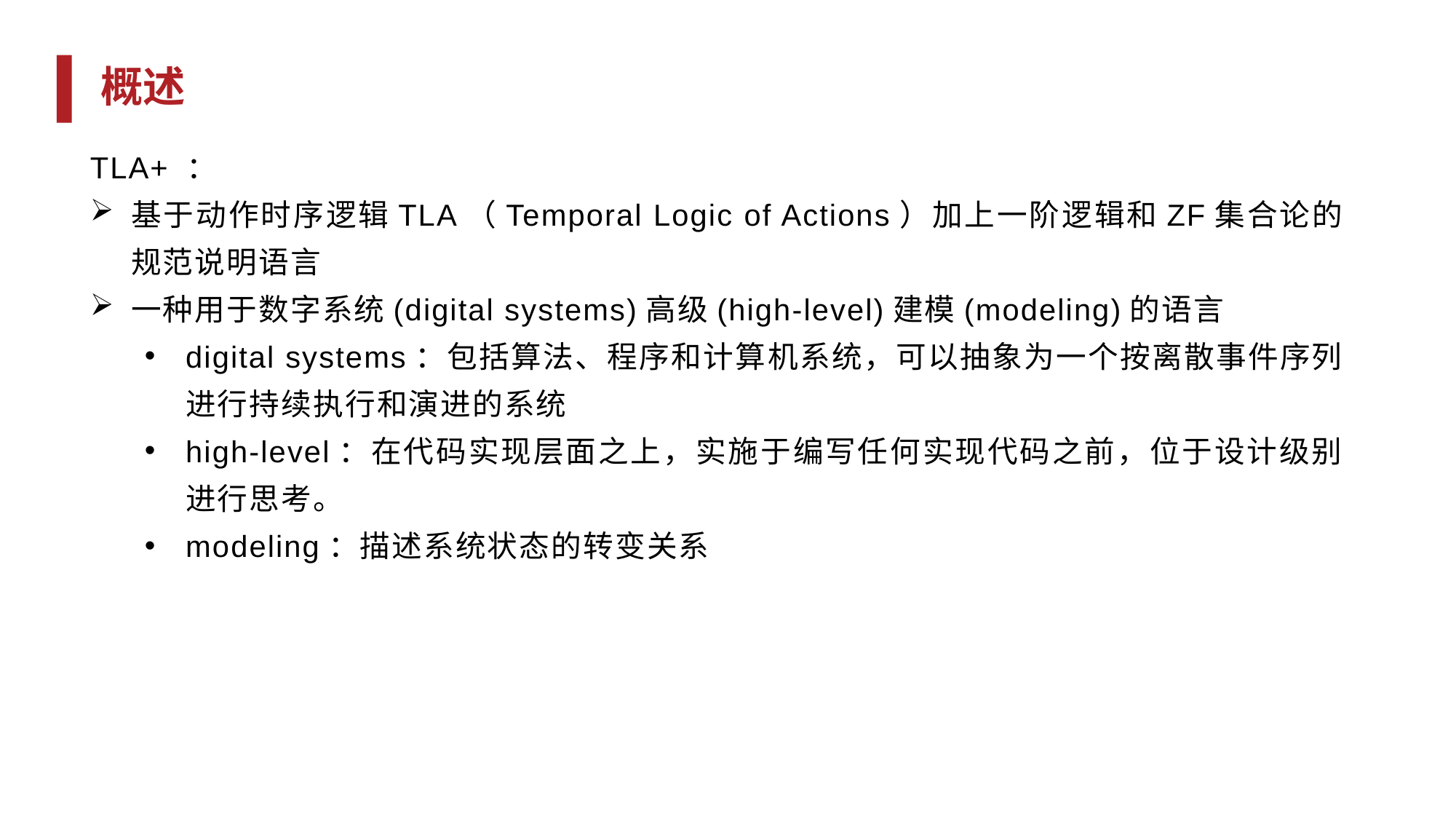

# 概述
TLA+ ：
基于动作时序逻辑TLA（Temporal Logic of Actions）加上一阶逻辑和ZF集合论的规范说明语言
一种用于数字系统(digital systems)高级(high-level)建模(modeling)的语言
digital systems：包括算法、程序和计算机系统，可以抽象为一个按离散事件序列进行持续执行和演进的系统
high-level：在代码实现层面之上，实施于编写任何实现代码之前，位于设计级别进行思考。
modeling：描述系统状态的转变关系